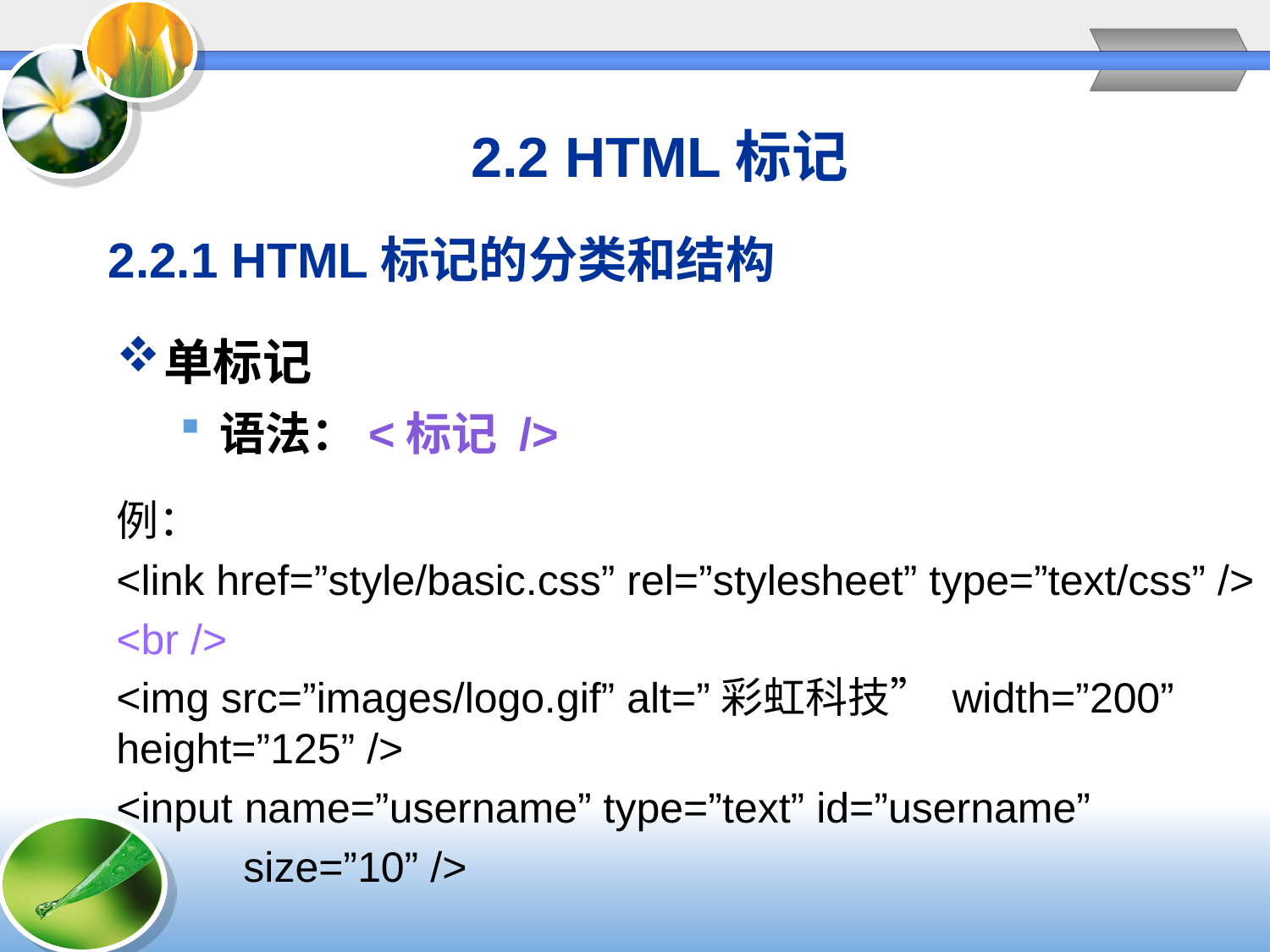

# 2.2 HTML标记
2.2.1 HTML标记的分类和结构
单标记
语法：<标记 />
例：
<link href=”style/basic.css” rel=”stylesheet” type=”text/css” />
<br />
<img src=”images/logo.gif” alt=”彩虹科技” width=”200” height=”125” />
<input name=”username” type=”text” id=”username”
	size=”10” />